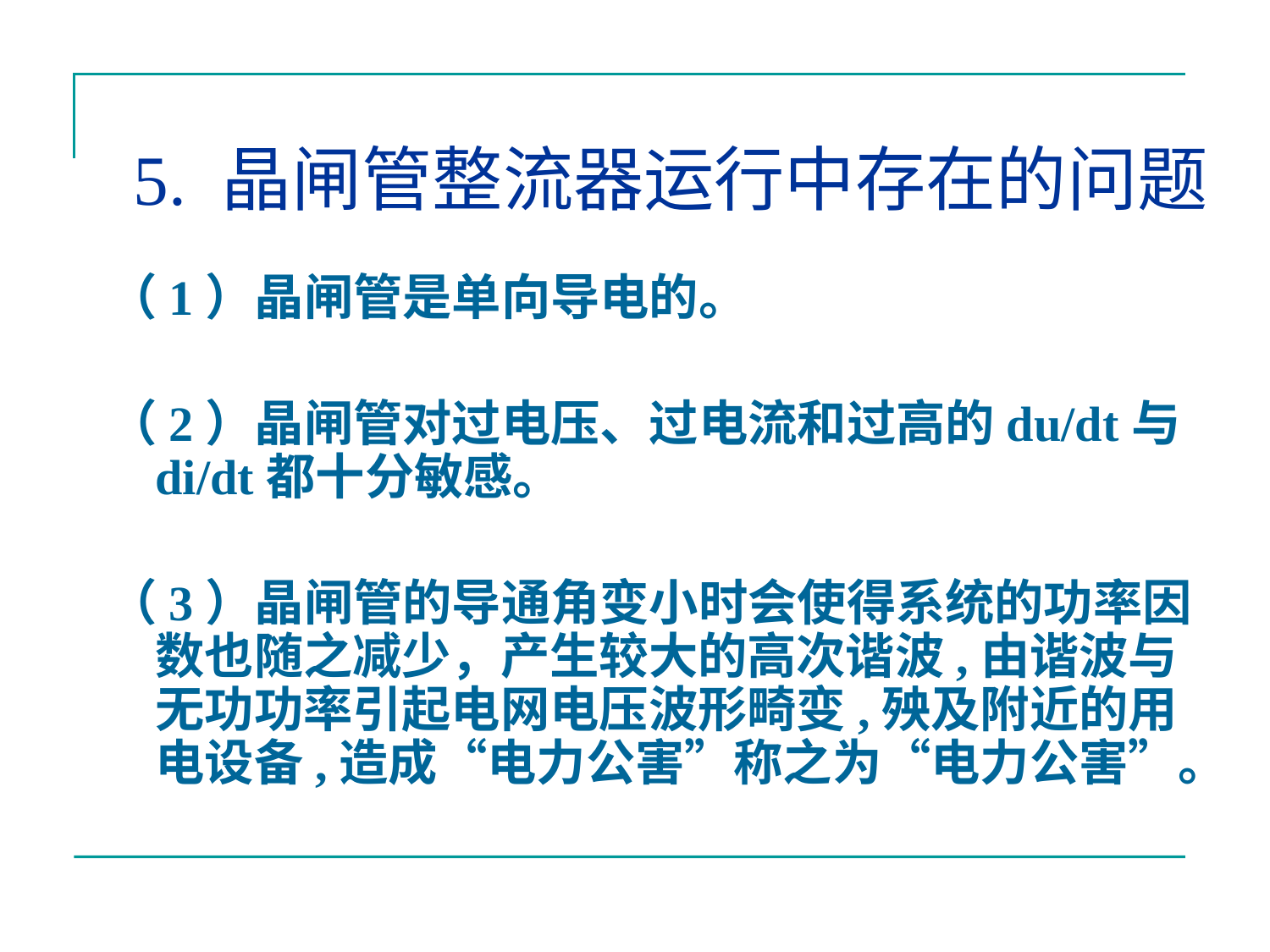

# 5. 晶闸管整流器运行中存在的问题
（1）晶闸管是单向导电的。

（2）晶闸管对过电压、过电流和过高的du/dt与di/dt都十分敏感。

（3）晶闸管的导通角变小时会使得系统的功率因数也随之减少，产生较大的高次谐波,由谐波与无功功率引起电网电压波形畸变,殃及附近的用电设备,造成“电力公害”称之为“电力公害”。